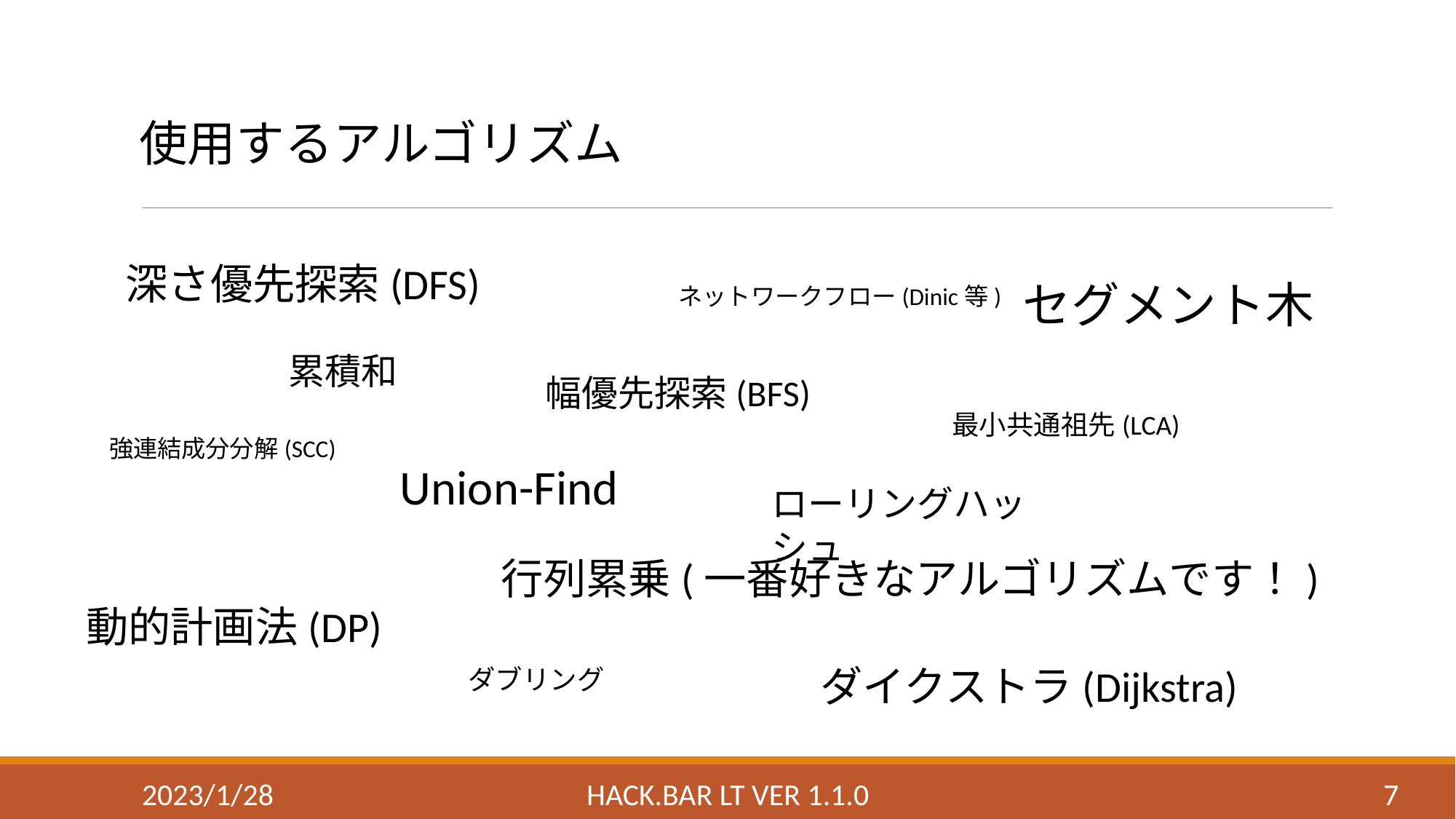

使用するアルゴリズム

深さ優先探索(DFS)
セグメント木
ネットワークフロー(Dinic等)
累積和
幅優先探索(BFS)
最小共通祖先(LCA)
強連結成分分解(SCC)
Union-Find
ローリングハッシュ
行列累乗(一番好きなアルゴリズムです！)
動的計画法(DP)
ダイクストラ(Dijkstra)
ダブリング
2023/1/28
Hack.BAR LT ver 1.1.0
7